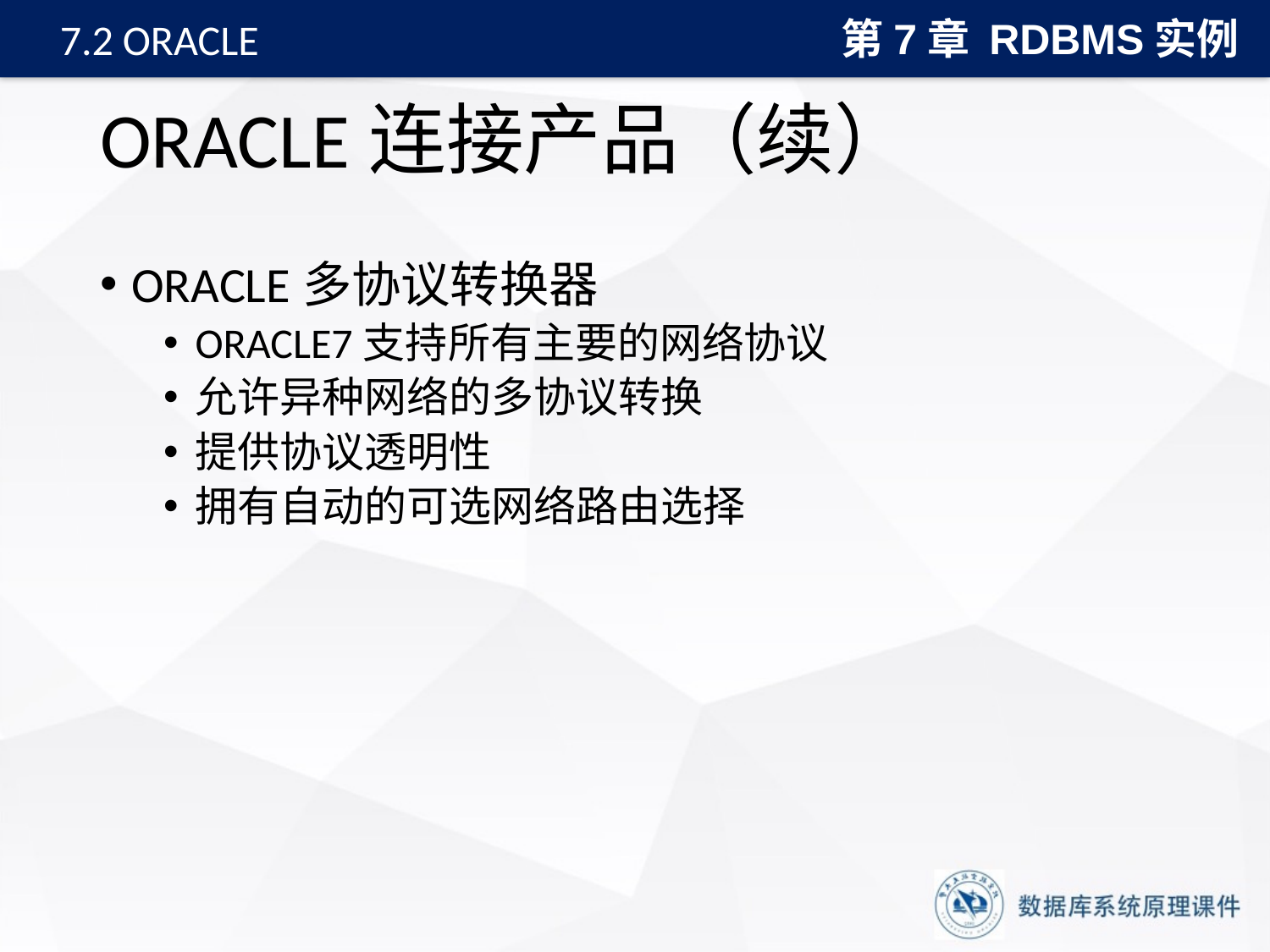

第7章 RDBMS实例
7.2 ORACLE
# ORACLE连接产品（续）
ORACLE多协议转换器
ORACLE7支持所有主要的网络协议
允许异种网络的多协议转换
提供协议透明性
拥有自动的可选网络路由选择